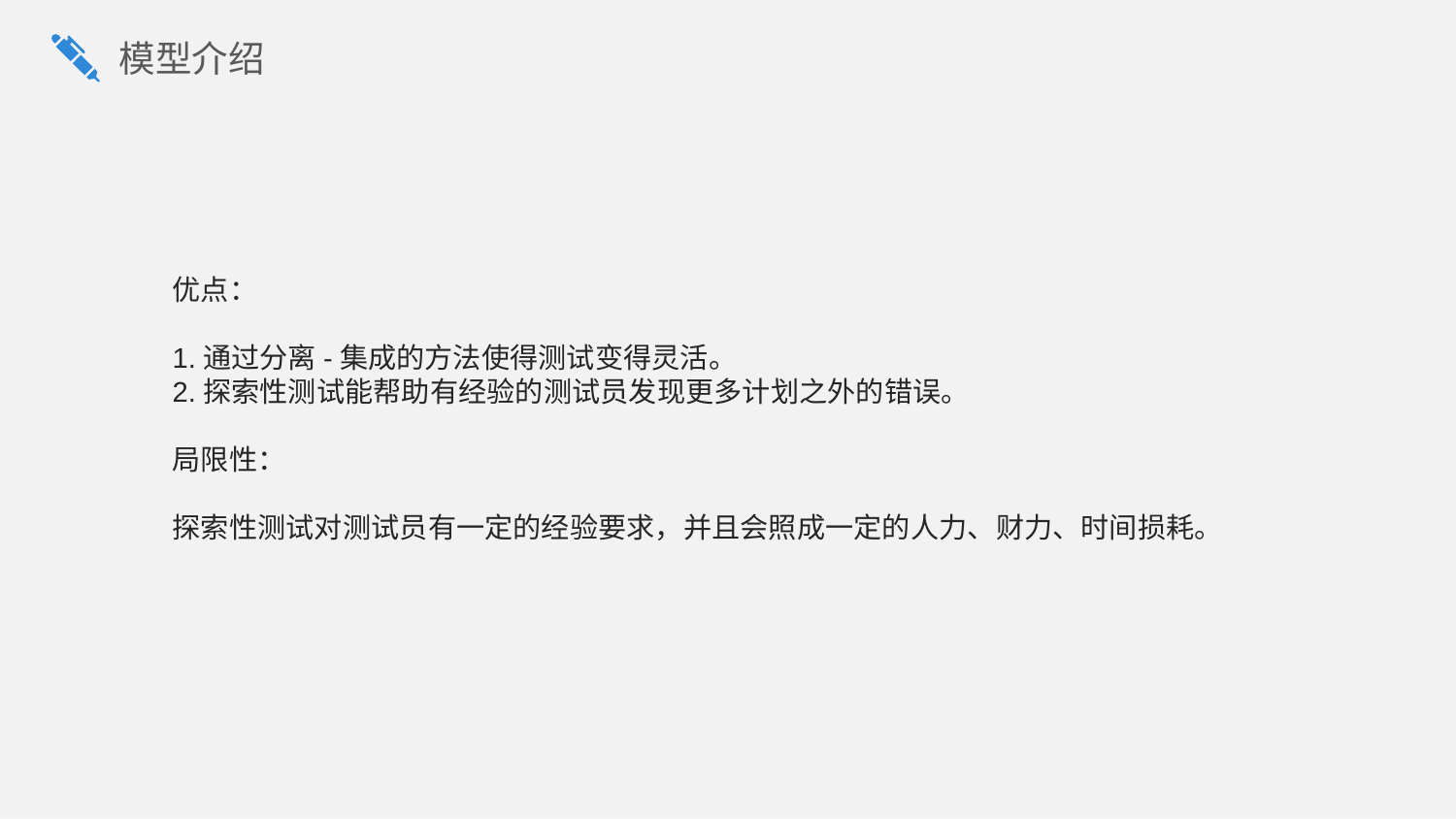

模型介绍
优点：

1.通过分离-集成的方法使得测试变得灵活。
2.探索性测试能帮助有经验的测试员发现更多计划之外的错误。

局限性：

探索性测试对测试员有一定的经验要求，并且会照成一定的人力、财力、时间损耗。